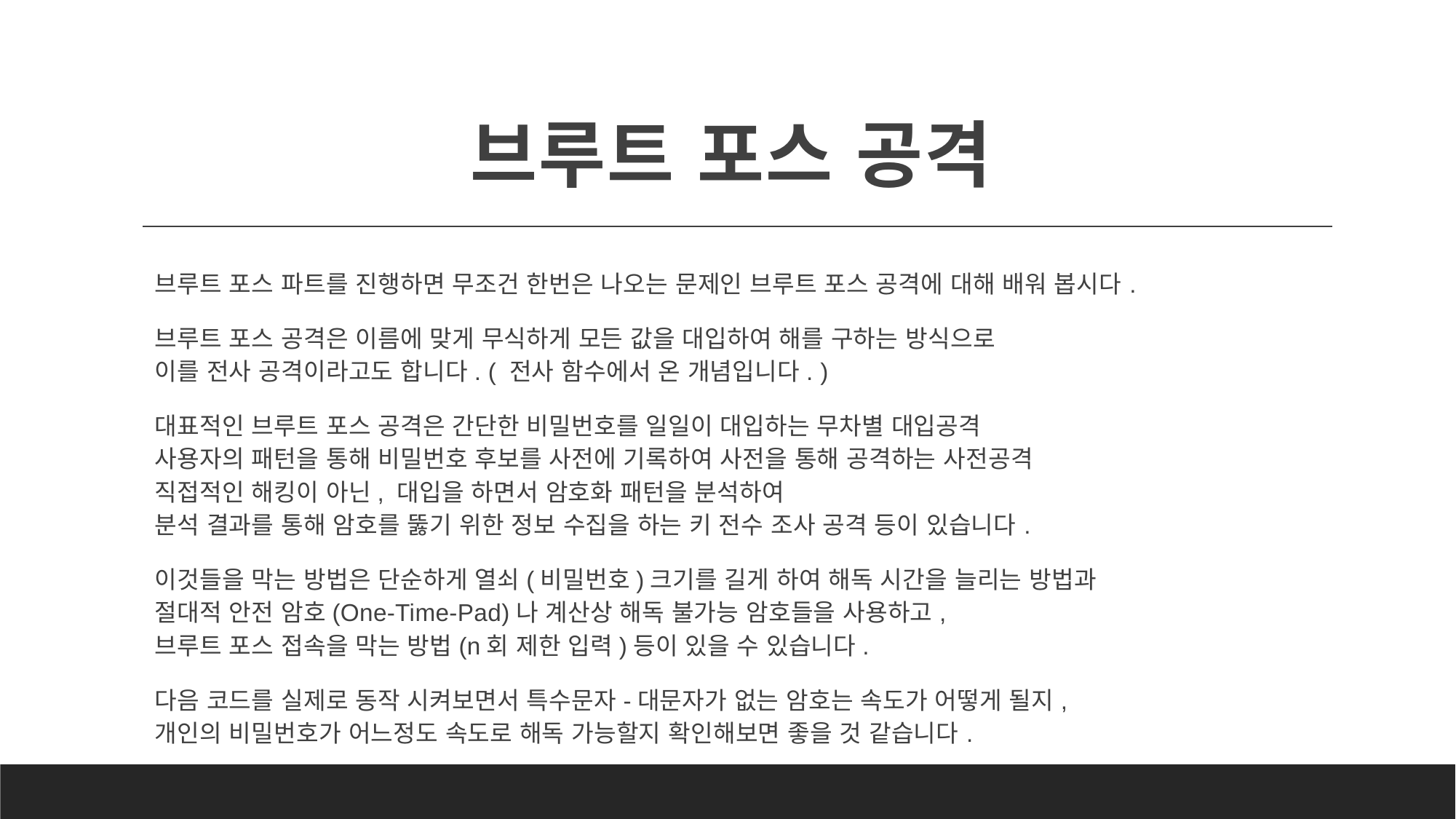

# 브루트 포스 공격
브루트 포스 파트를 진행하면 무조건 한번은 나오는 문제인 브루트 포스 공격에 대해 배워 봅시다.
브루트 포스 공격은 이름에 맞게 무식하게 모든 값을 대입하여 해를 구하는 방식으로
이를 전사 공격이라고도 합니다. ( 전사 함수에서 온 개념입니다. )
대표적인 브루트 포스 공격은 간단한 비밀번호를 일일이 대입하는 무차별 대입공격
사용자의 패턴을 통해 비밀번호 후보를 사전에 기록하여 사전을 통해 공격하는 사전공격
직접적인 해킹이 아닌, 대입을 하면서 암호화 패턴을 분석하여
분석 결과를 통해 암호를 뚫기 위한 정보 수집을 하는 키 전수 조사 공격 등이 있습니다.
이것들을 막는 방법은 단순하게 열쇠(비밀번호)크기를 길게 하여 해독 시간을 늘리는 방법과
절대적 안전 암호(One-Time-Pad)나 계산상 해독 불가능 암호들을 사용하고,
브루트 포스 접속을 막는 방법(n회 제한 입력)등이 있을 수 있습니다.
다음 코드를 실제로 동작 시켜보면서 특수문자-대문자가 없는 암호는 속도가 어떻게 될지,
개인의 비밀번호가 어느정도 속도로 해독 가능할지 확인해보면 좋을 것 같습니다.